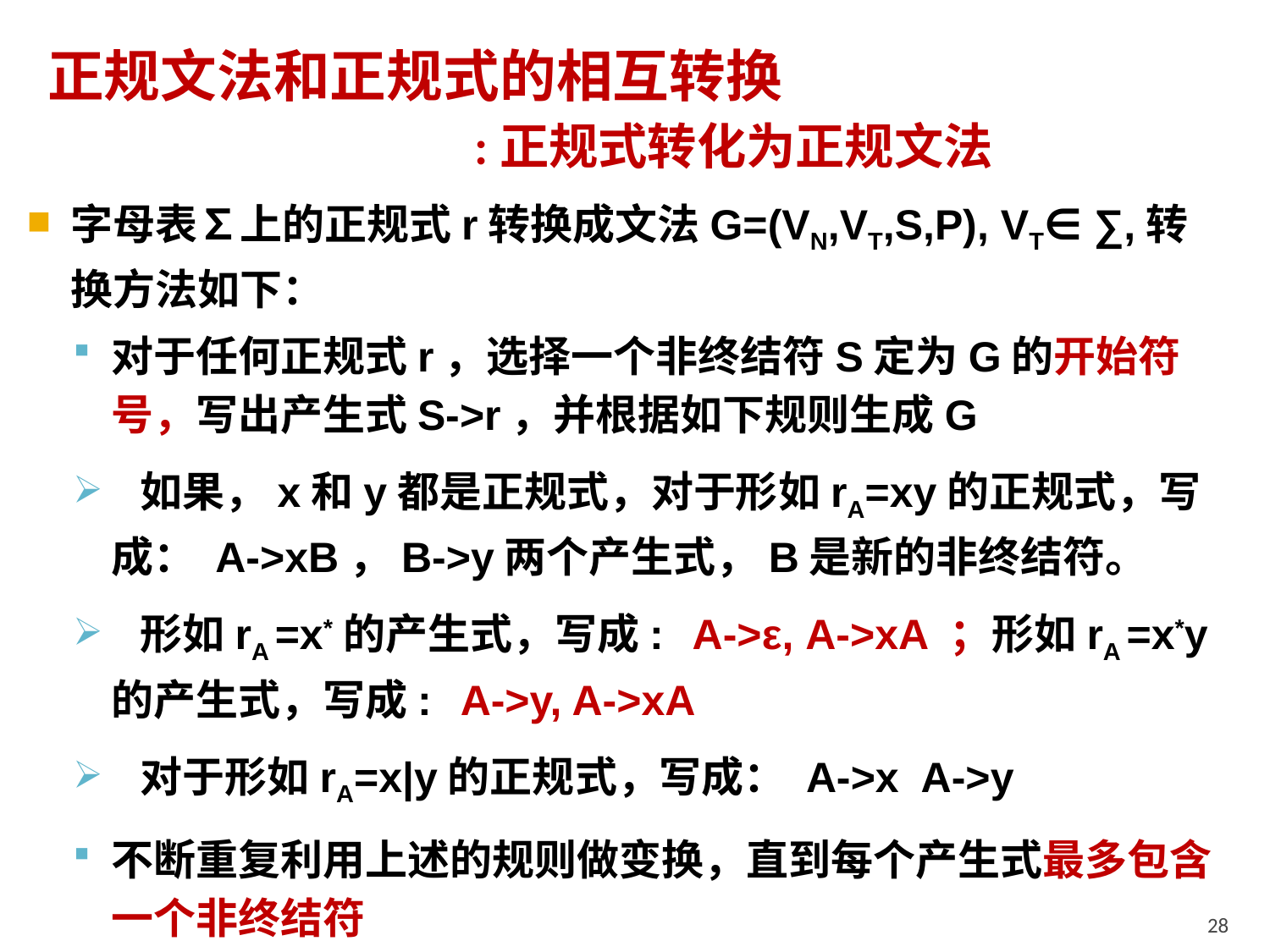

正规文法和正规式的相互转换
                                :正规式转化为正规文法
字母表∑上的正规式r转换成文法G=(VN,VT,S,P), VT∈ ∑,转换方法如下：
对于任何正规式r，选择一个非终结符S定为G的开始符号，写出产生式S->r，并根据如下规则生成G
  如果，x和y都是正规式，对于形如rA=xy的正规式，写成： A->xB，B->y两个产生式，B是新的非终结符。
  形如rA =x*的产生式，写成:   A->ε, A->xA ；形如rA =x*y的产生式，写成:   A->y, A->xA
  对于形如rA=x|y的正规式，写成： A->x  A->y
不断重复利用上述的规则做变换，直到每个产生式最多包含一个非终结符

28